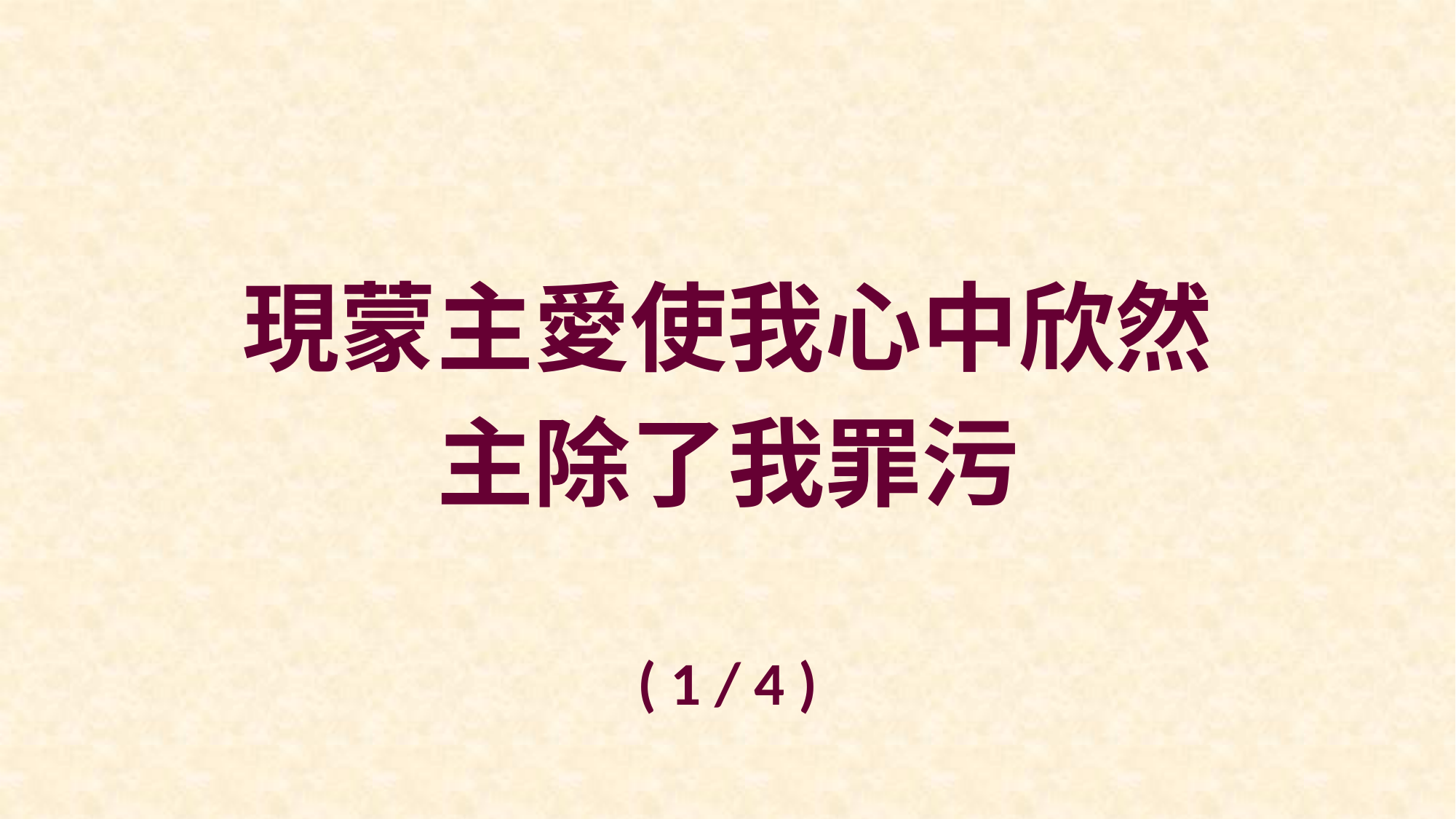

現蒙主愛使我心中欣然
主除了我罪污
( 1 / 4 )